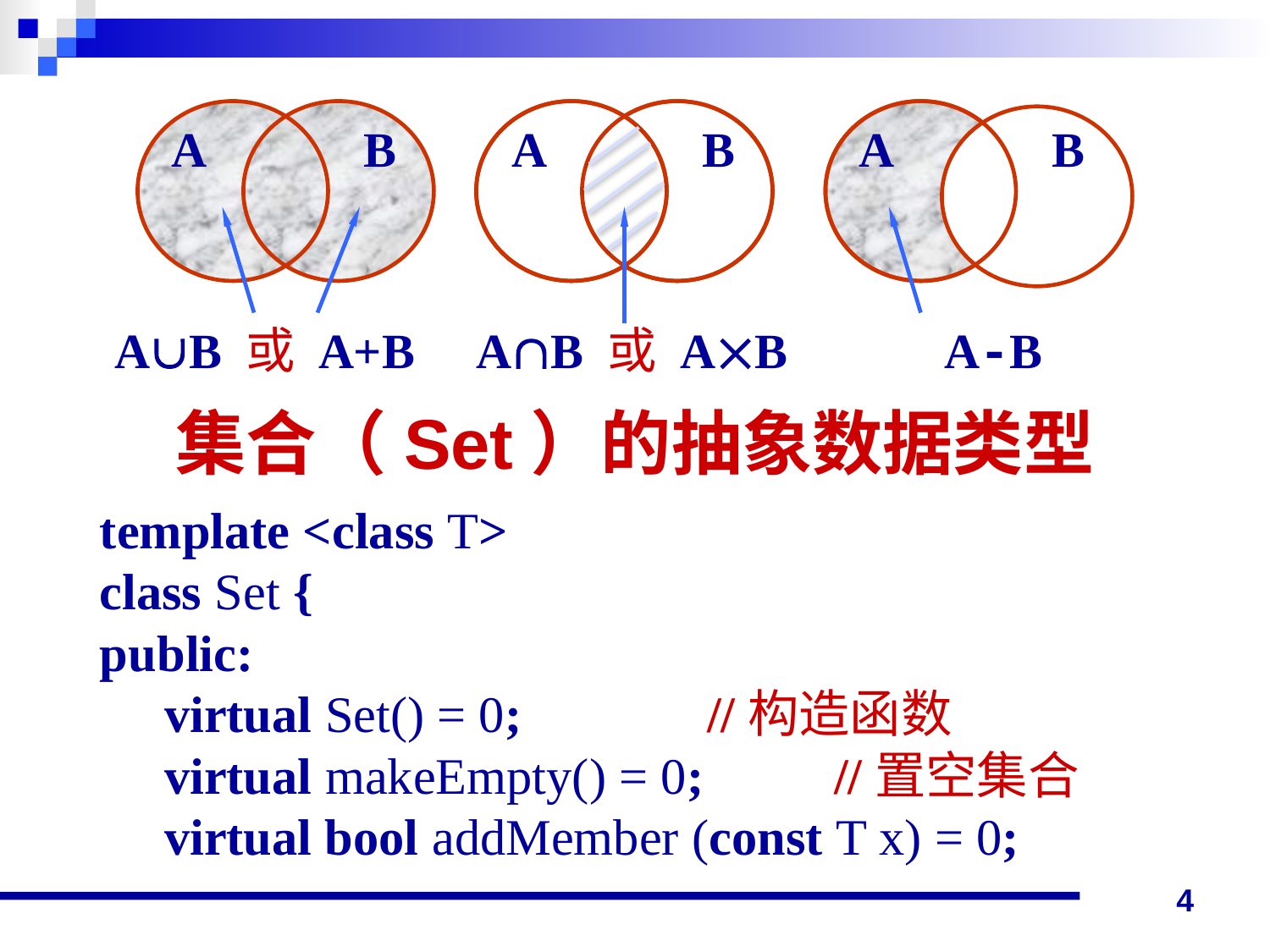

A
B
A
B
A
B

A∪B 或 A+B     A∩B 或 A×B             A-B
# 集合（Set）的抽象数据类型
template <class T>
class Set {
public:
     virtual Set() = 0;		    //构造函数
     virtual makeEmpty() = 0;	    //置空集合
     virtual bool addMember (const T x) = 0;
4